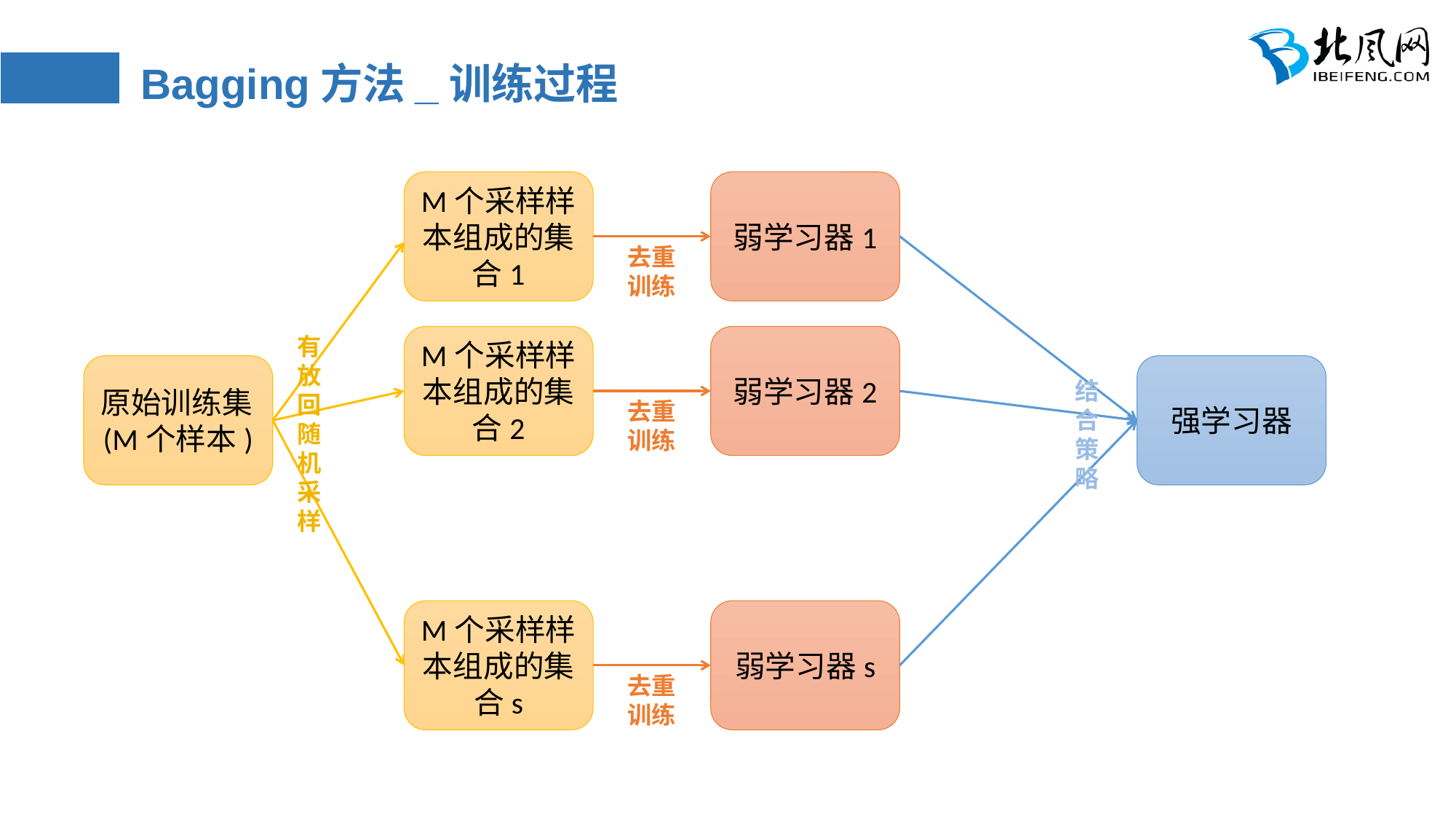

# Bagging方法_训练过程
M个采样样本组成的集合1
M个采样样本组成的集合2
原始训练集(M个样本)
M个采样样本组成的集合s
有
放
回
随
机
采
样
弱学习器1
去重
训练
弱学习器2
去重
训练
弱学习器s
去重
训练
强学习器
结
合
策
略